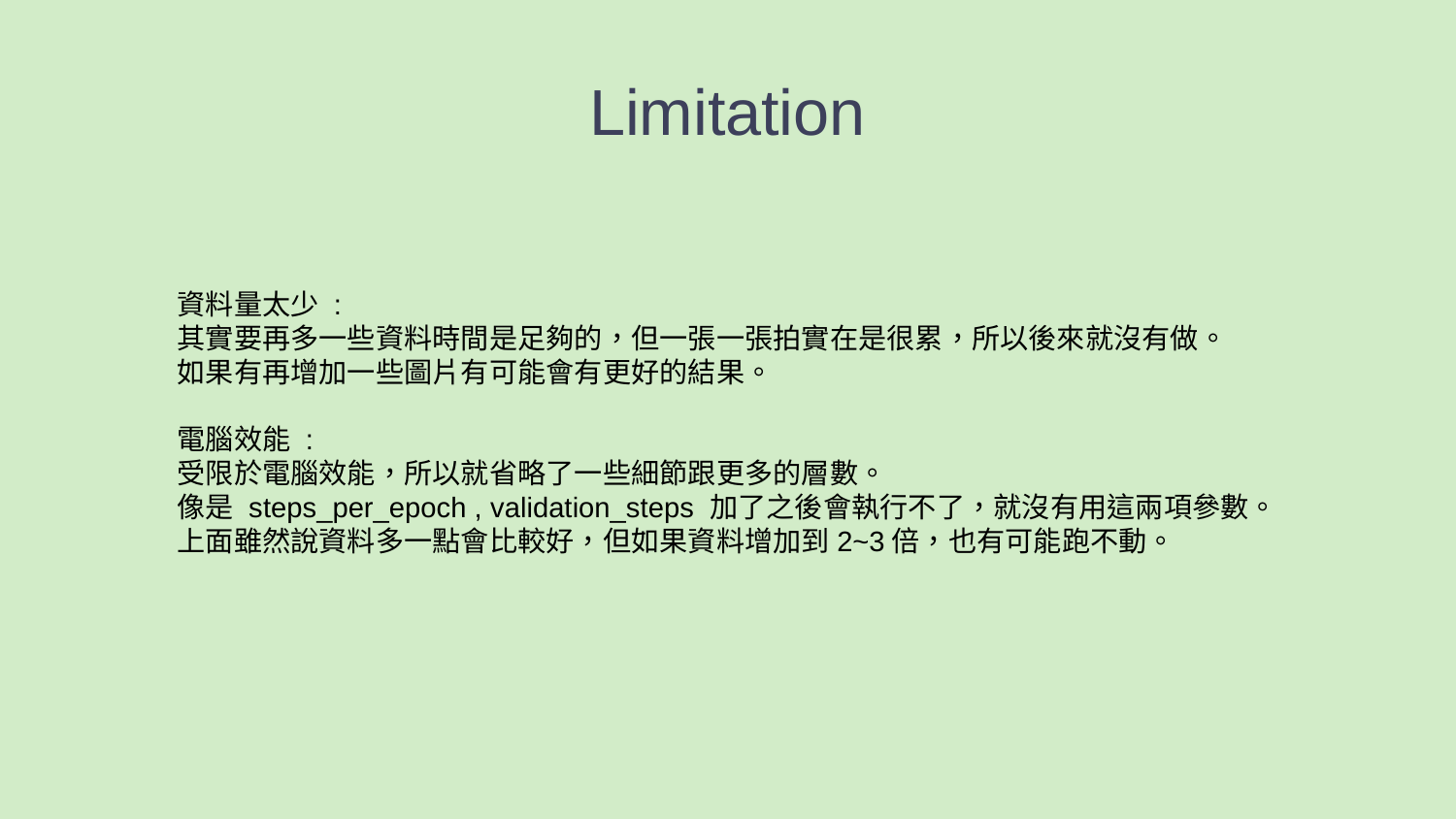

# Limitation
資料量太少 :
其實要再多一些資料時間是足夠的，但一張一張拍實在是很累，所以後來就沒有做。
如果有再增加一些圖片有可能會有更好的結果。

電腦效能 :
受限於電腦效能，所以就省略了一些細節跟更多的層數。
像是 steps_per_epoch , validation_steps 加了之後會執行不了，就沒有用這兩項參數。
上面雖然說資料多一點會比較好，但如果資料增加到2~3倍，也有可能跑不動。